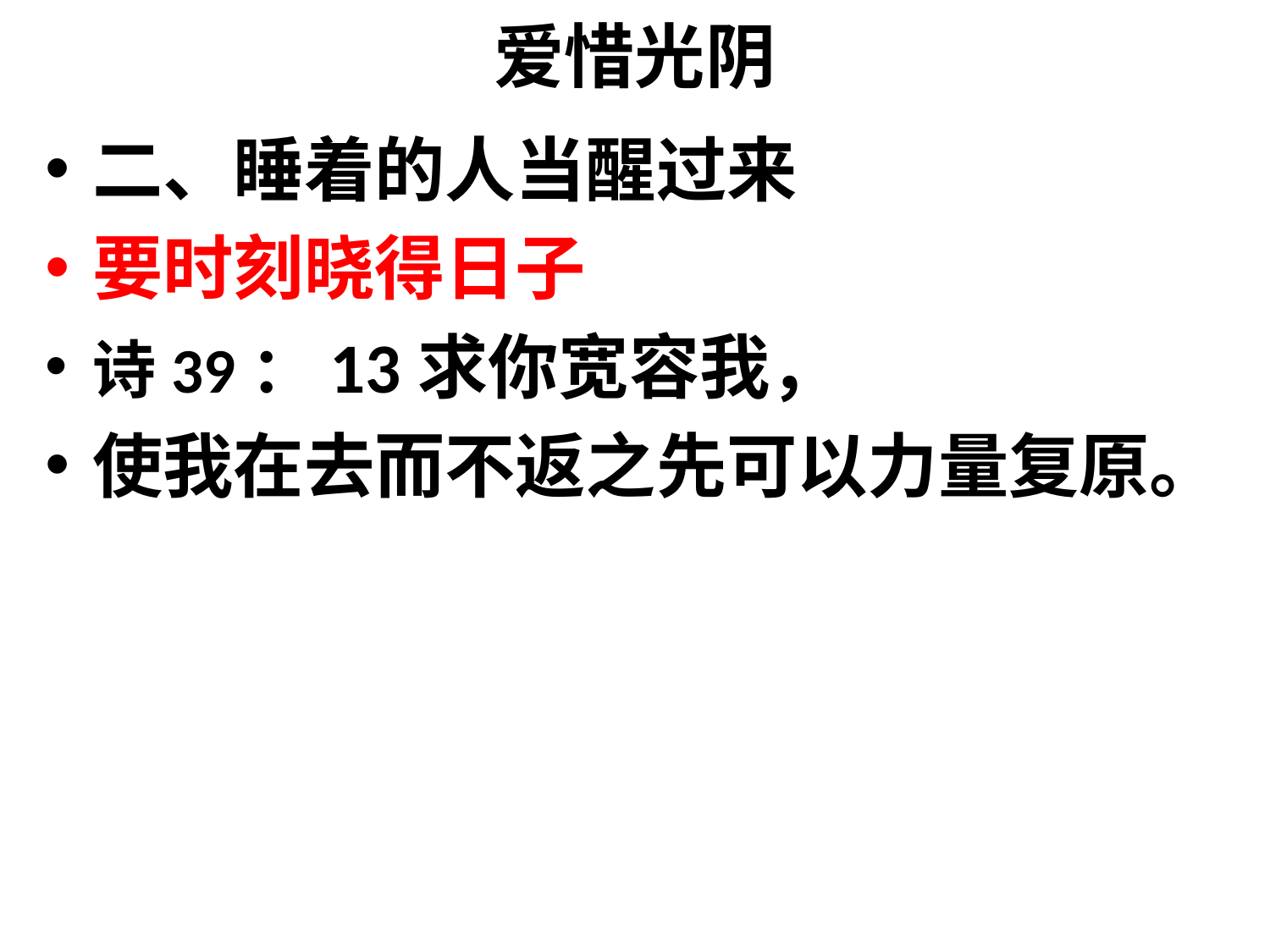

# 爱惜光阴
二、睡着的人当醒过来
要时刻晓得日子
诗39：13求你宽容我，
使我在去而不返之先可以力量复原。